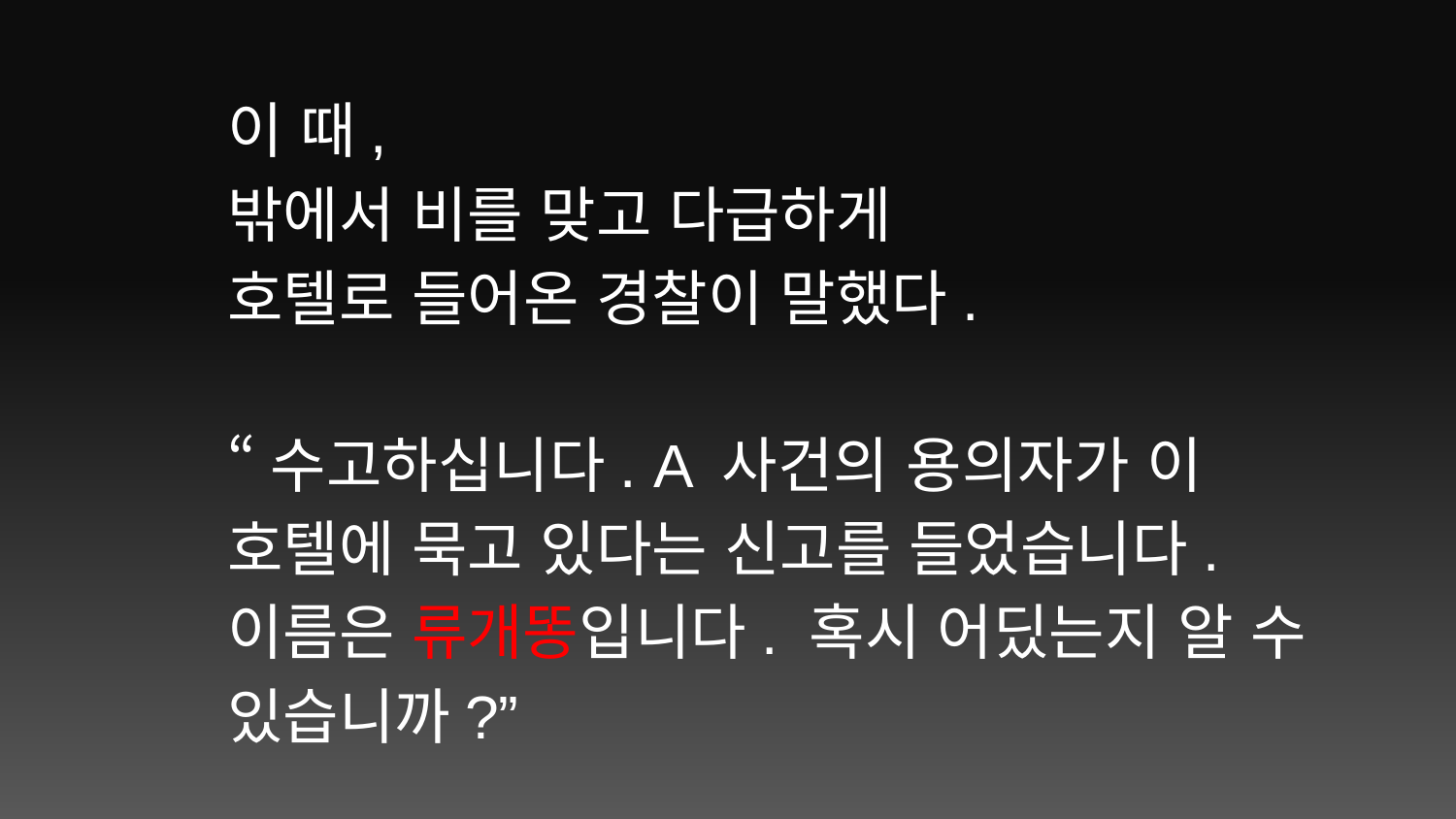

이 때,
밖에서 비를 맞고 다급하게
호텔로 들어온 경찰이 말했다.

“수고하십니다. A 사건의 용의자가 이 호텔에 묵고 있다는 신고를 들었습니다. 이름은 류개똥입니다. 혹시 어딨는지 알 수 있습니까?”